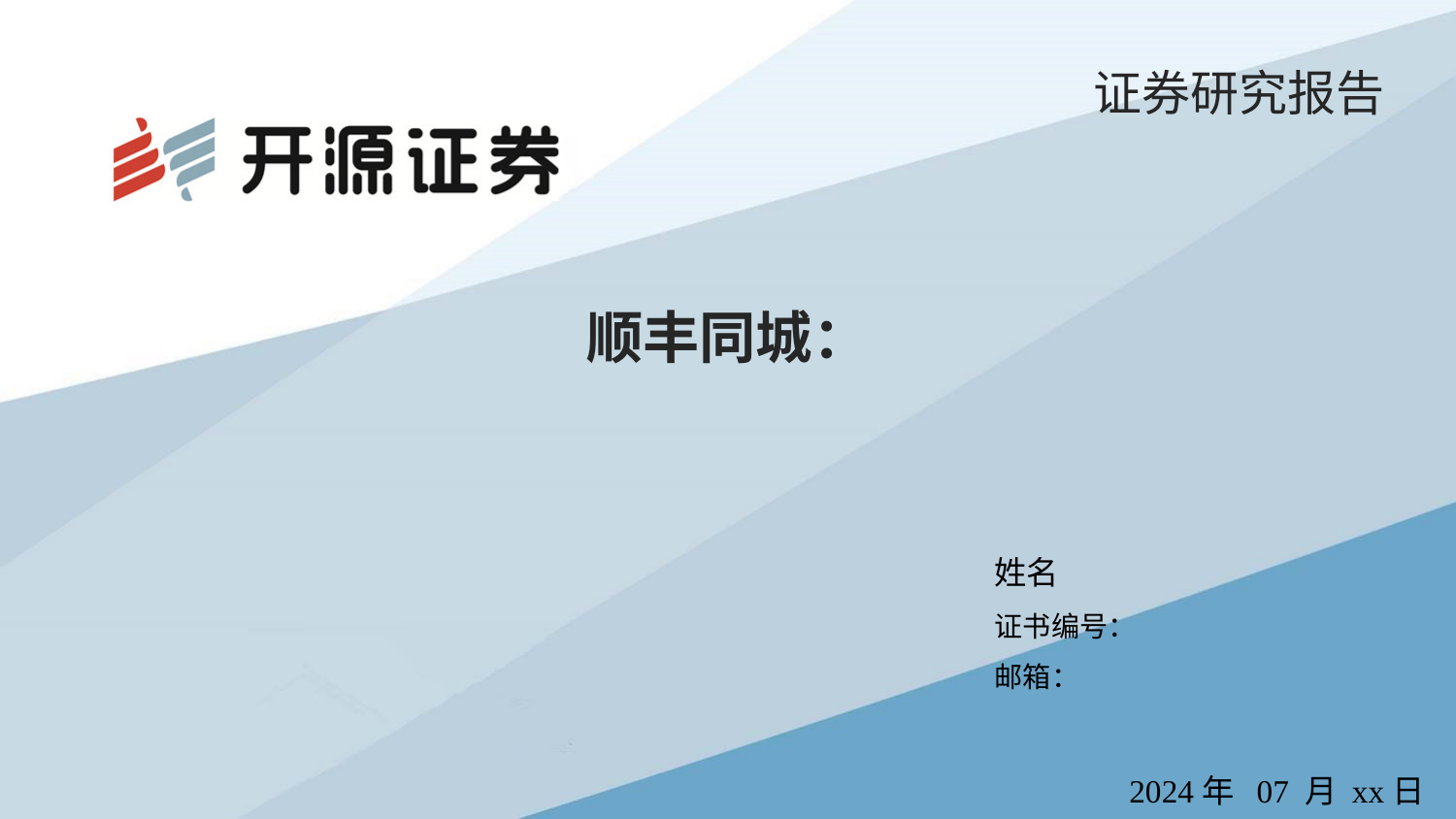

证券研究报告
#
顺丰同城：

姓名
证书编号：
邮箱：

2024年  07 月 xx日